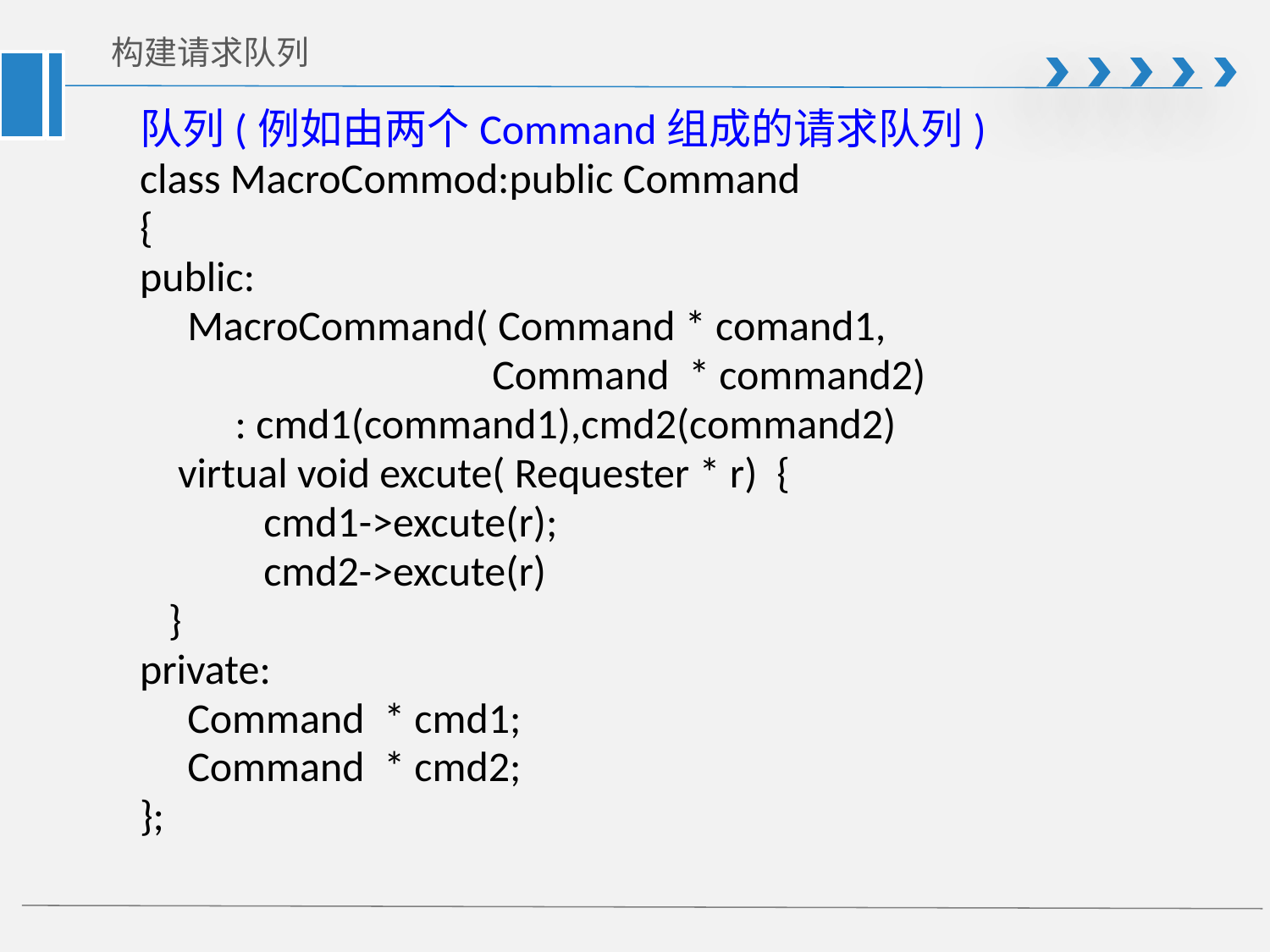

# 构建请求队列
队列(例如由两个Command组成的请求队列)
class MacroCommod:public Command
{
public:
     MacroCommand( Command * comand1,
                                     Command  * command2)
          : cmd1(command1),cmd2(command2)
    virtual void excute( Requester * r)  {
             cmd1->excute(r);
             cmd2->excute(r)
   }
private:
     Command  * cmd1;
     Command  * cmd2;
};